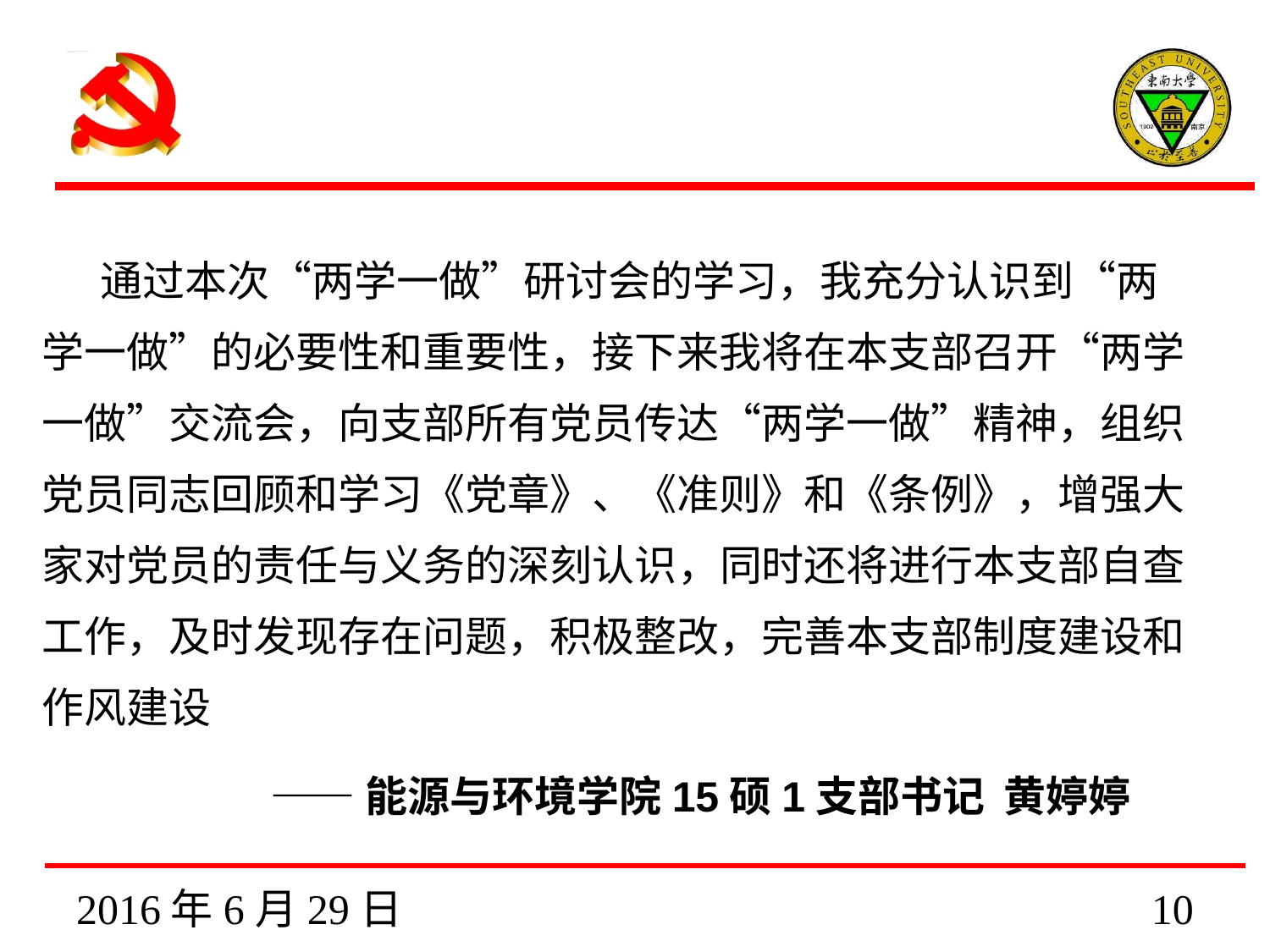

通过本次“两学一做”研讨会的学习，我充分认识到“两学一做”的必要性和重要性，接下来我将在本支部召开“两学一做”交流会，向支部所有党员传达“两学一做”精神，组织党员同志回顾和学习《党章》、《准则》和《条例》，增强大家对党员的责任与义务的深刻认识，同时还将进行本支部自查工作，及时发现存在问题，积极整改，完善本支部制度建设和作风建设
                        ——能源与环境学院15硕1支部书记  黄婷婷
2016年6月29日
10